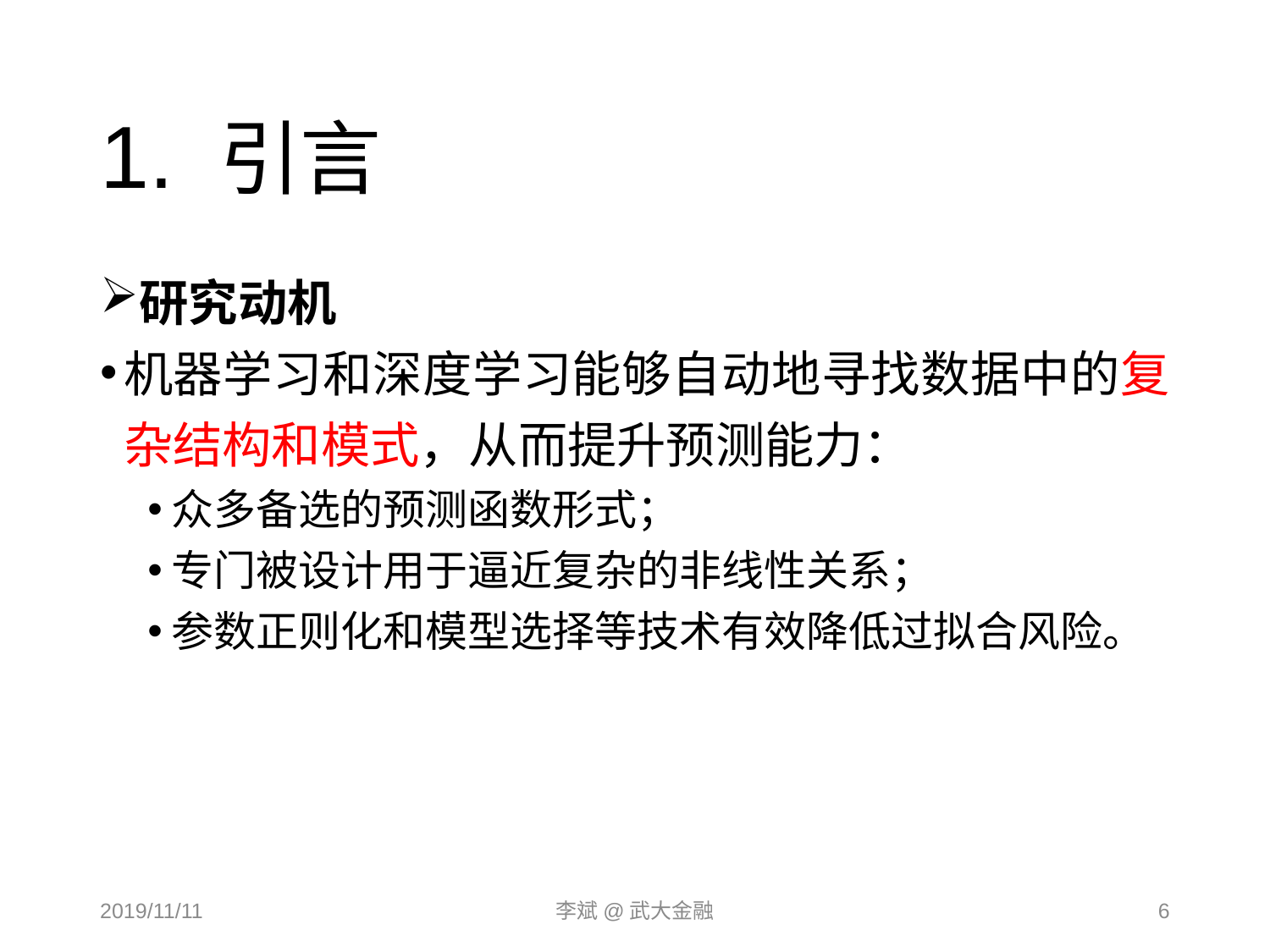

# 1. 引言
研究动机
机器学习和深度学习能够自动地寻找数据中的复杂结构和模式，从而提升预测能力：
众多备选的预测函数形式；
专门被设计用于逼近复杂的非线性关系；
参数正则化和模型选择等技术有效降低过拟合风险。
2019/11/11
李斌@武大金融
6